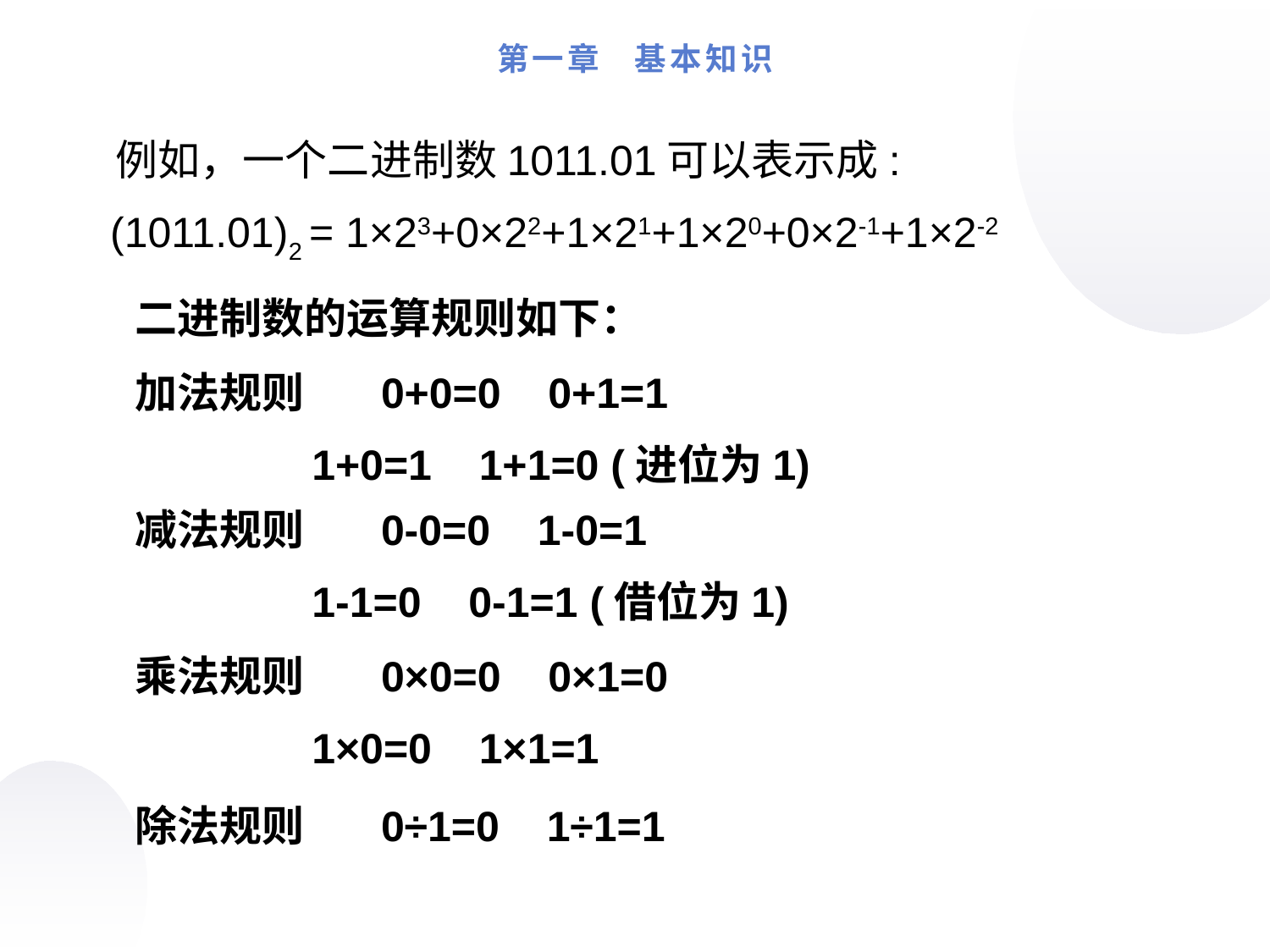

第一章   基本知识
  例如，一个二进制数1011.01可以表示成:
  (1011.01)2 = 1×23+0×22+1×21+1×20+0×2-1+1×2-2
    二进制数的运算规则如下：
    加法规则       0+0=0    0+1=1
                   1+0=1    1+1=0 (进位为1)
    减法规则       0-0=0    1-0=1
                   1-1=0    0-1=1 (借位为1)
    乘法规则       0×0=0    0×1=0
                   1×0=0    1×1=1

    除法规则       0÷1=0    1÷1=1
5